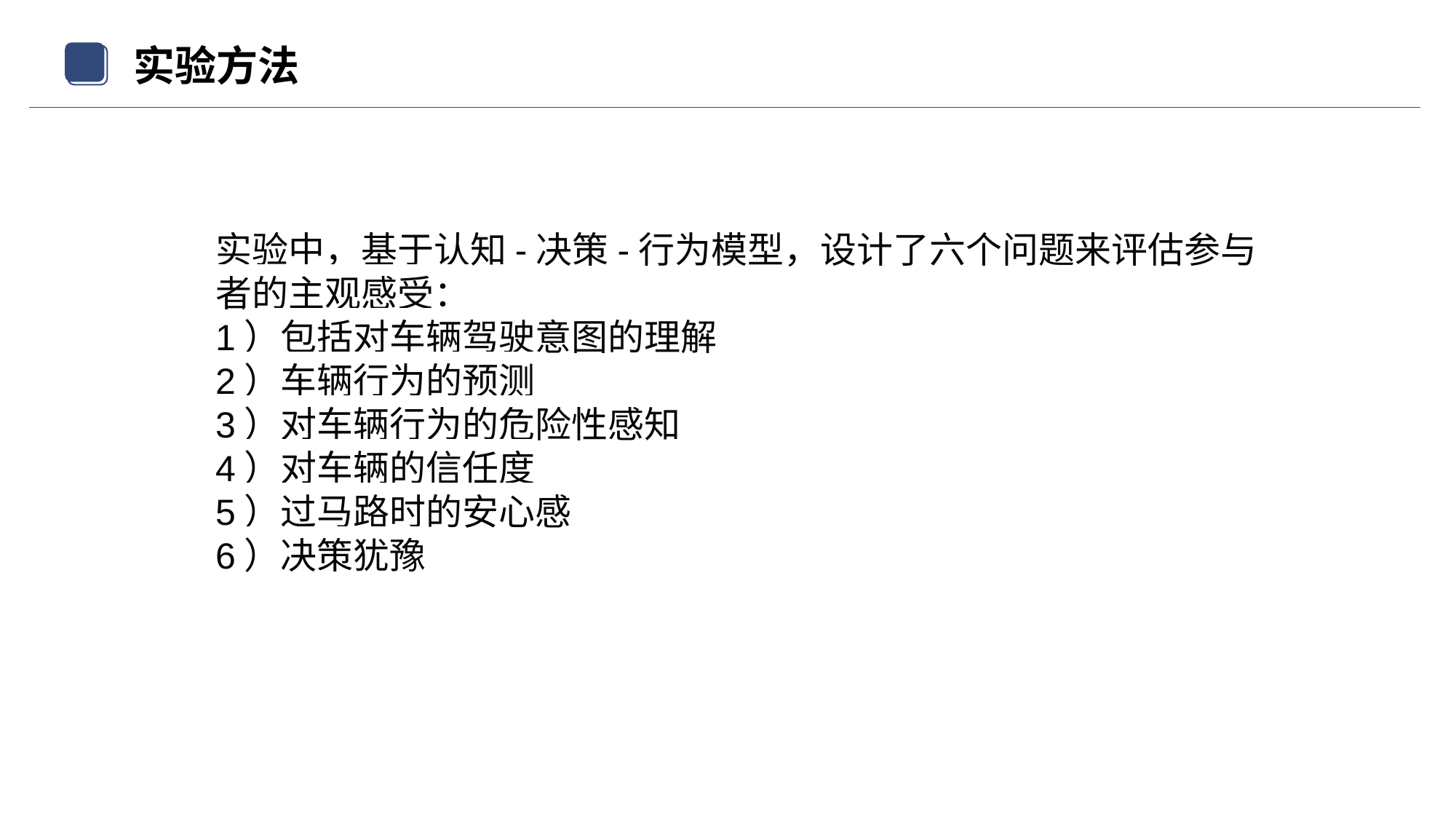

实验方法
实验中，基于认知-决策-行为模型，设计了六个问题来评估参与者的主观感受：
1）包括对车辆驾驶意图的理解
2）车辆行为的预测
3）对车辆行为的危险性感知
4）对车辆的信任度
5）过马路时的安心感
6）决策犹豫